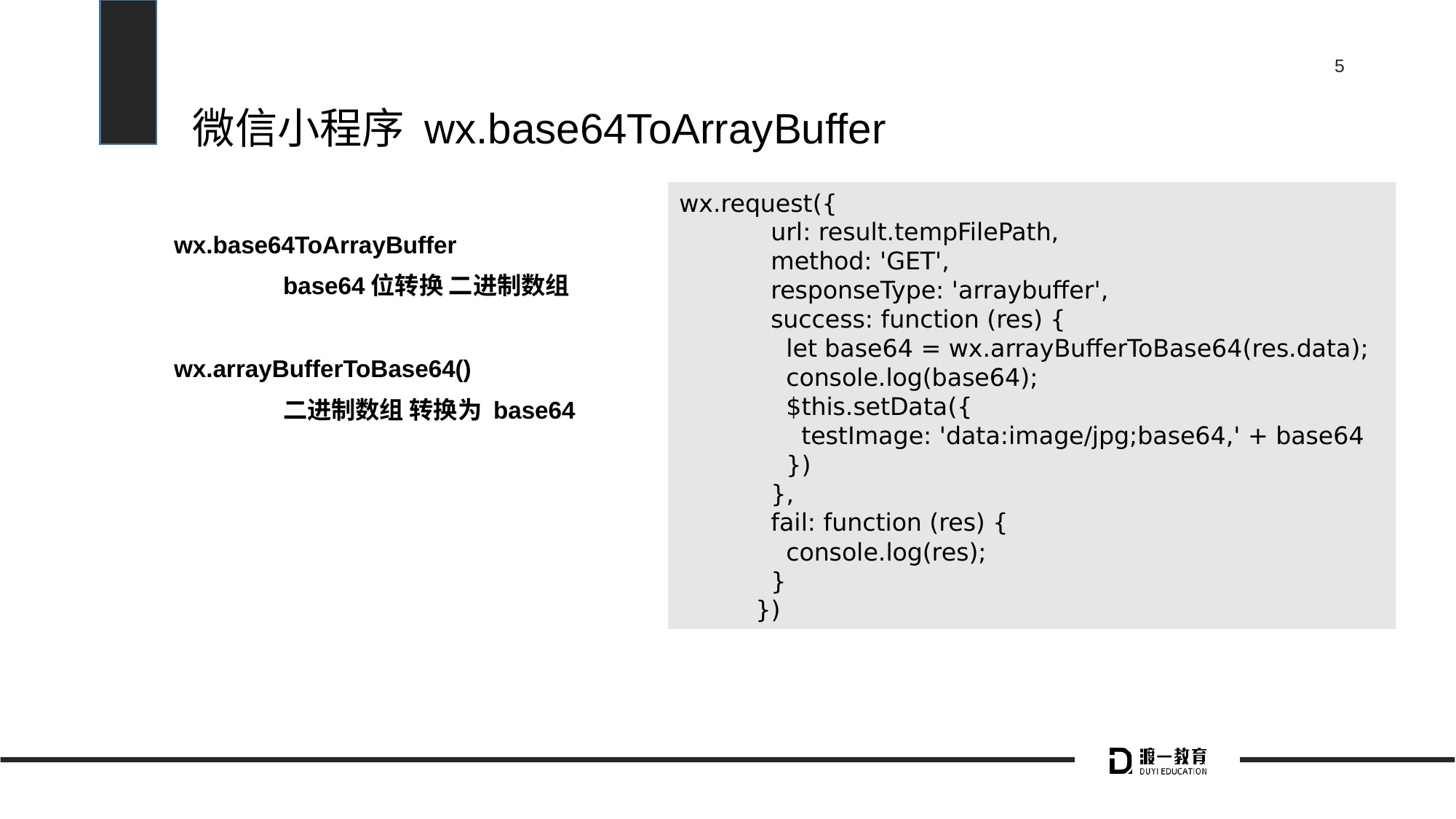

# 微信小程序 wx.base64ToArrayBuffer

wx.base64ToArrayBuffer
	base64位转换 二进制数组

wx.arrayBufferToBase64()
	二进制数组 转换为 base64

wx.request({
            url: result.tempFilePath,
            method: 'GET',
            responseType: 'arraybuffer',
            success: function (res) {
              let base64 = wx.arrayBufferToBase64(res.data);
              console.log(base64);
              $this.setData({
                testImage: 'data:image/jpg;base64,' + base64
              })
            },
            fail: function (res) {
              console.log(res);
            }
          })